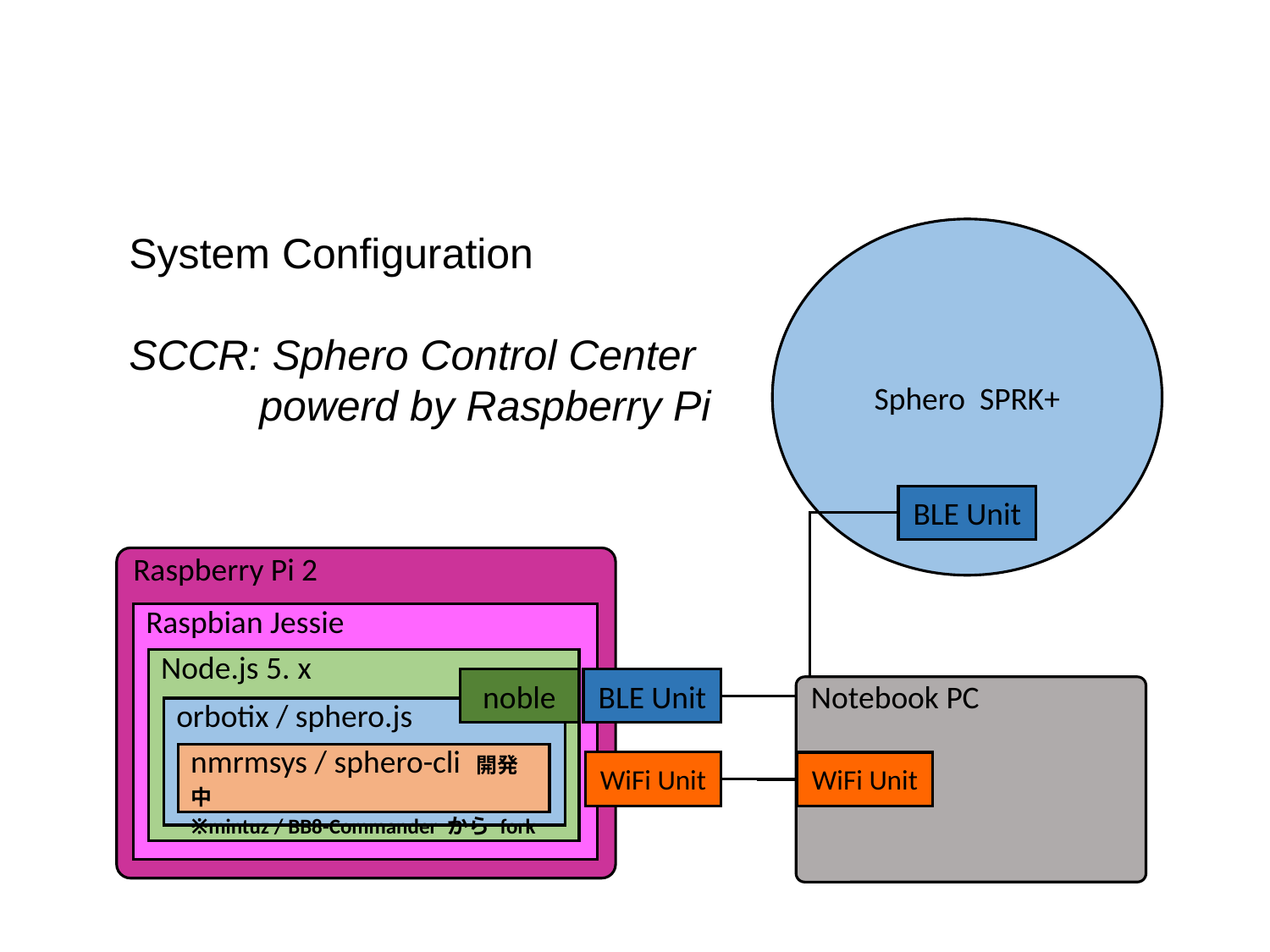

Sphero  SPRK+
System Configuration

SCCR: Sphero Control Center
           powerd by Raspberry Pi
BLE Unit
Raspberry Pi 2
Raspbian Jessie
Node.js 5. x
noble
BLE Unit
Notebook PC
orbotix / sphero.js
nmrmsys / sphero-cli 開発中
※mintuz / BB8-Commander から fork
WiFi Unit
WiFi Unit